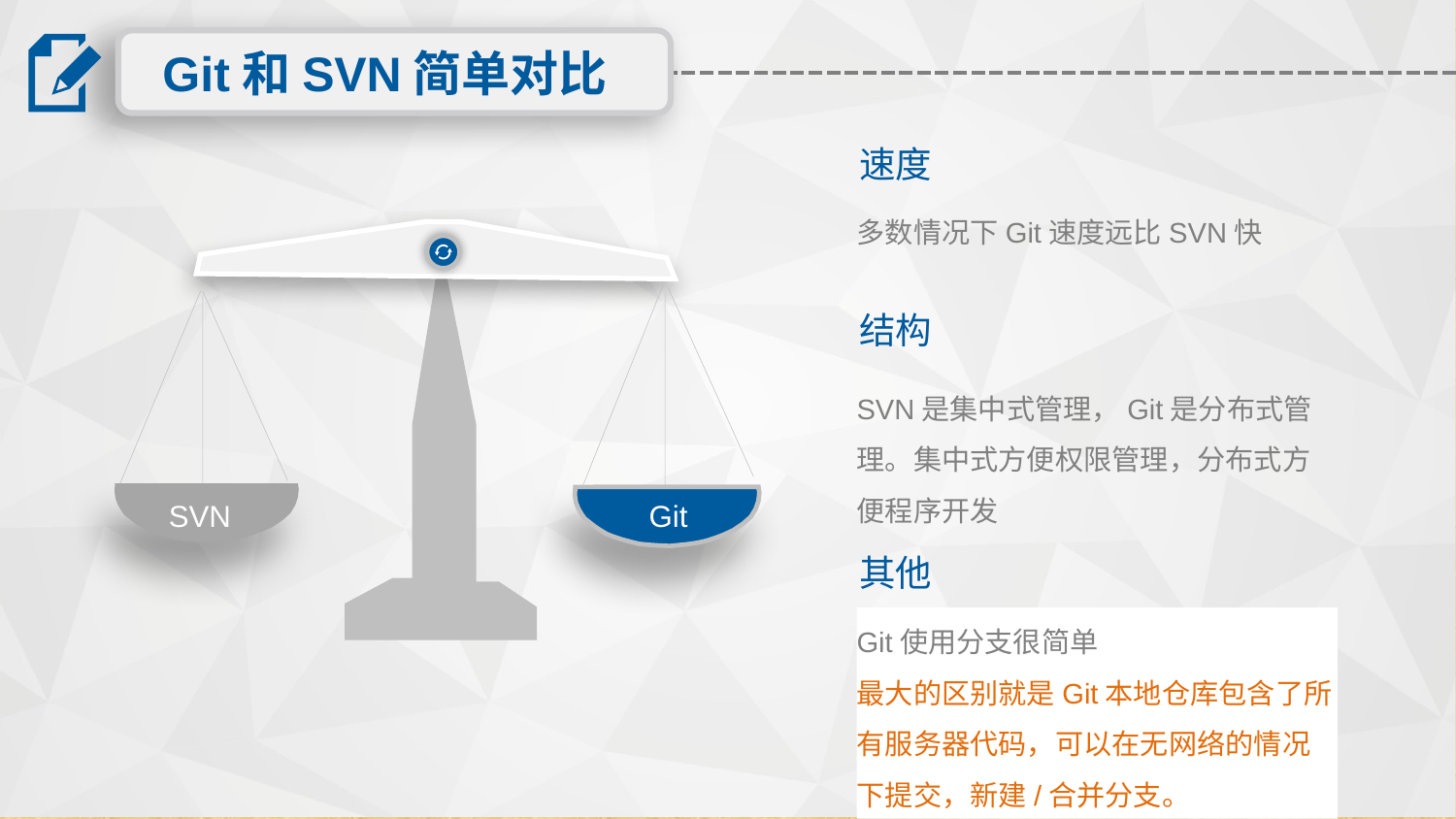

Git和SVN简单对比
速度
多数情况下Git速度远比SVN快
结构
SVN是集中式管理，Git是分布式管理。集中式方便权限管理，分布式方便程序开发
其他
Git使用分支很简单
最大的区别就是Git本地仓库包含了所有服务器代码，可以在无网络的情况下提交，新建/合并分支。

Git

SVN